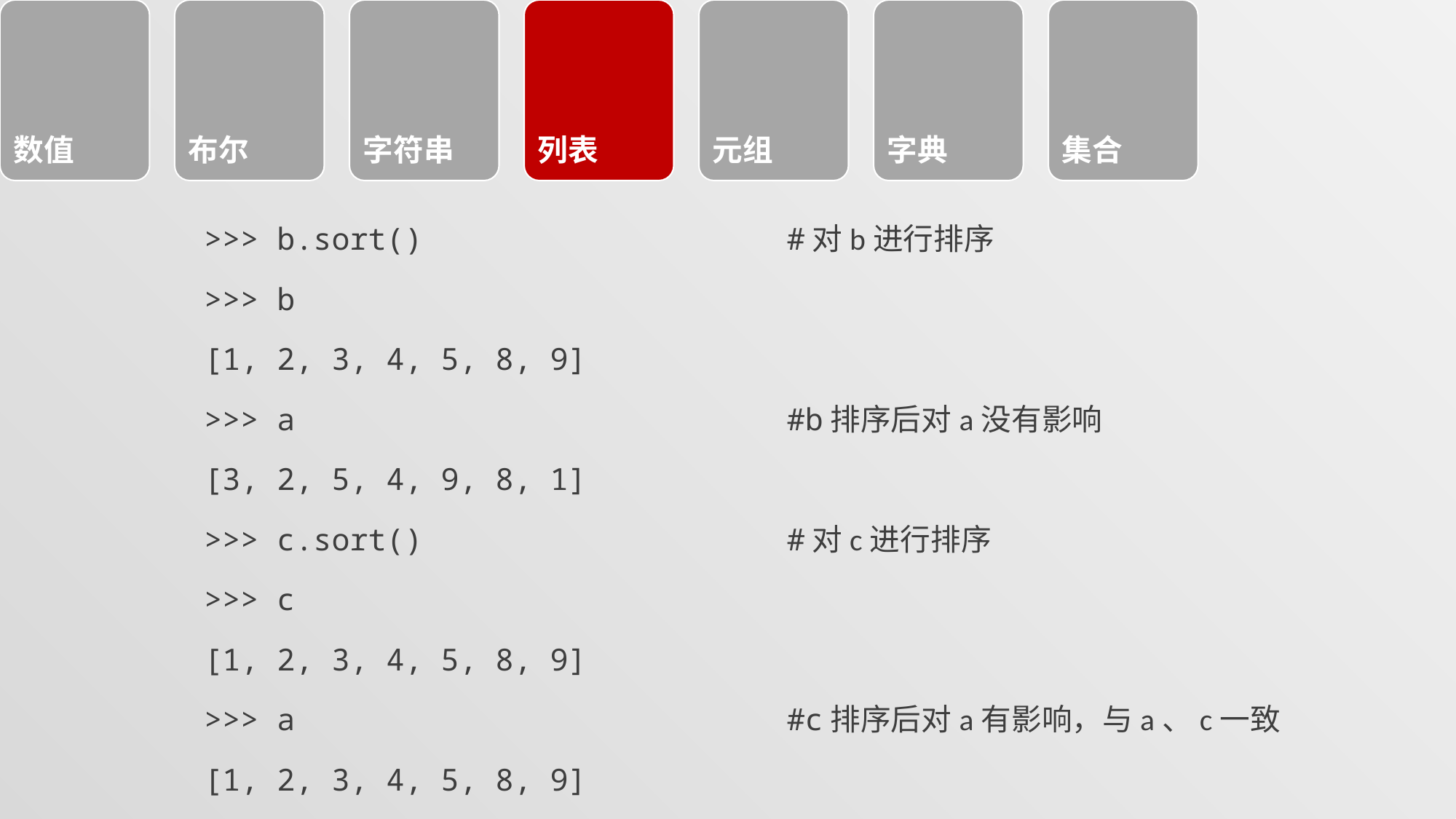

#
>>> b.sort()                    #对b进行排序
>>> b
[1, 2, 3, 4, 5, 8, 9]
>>> a                           #b排序后对a没有影响
[3, 2, 5, 4, 9, 8, 1]
>>> c.sort()                    #对c进行排序
>>> c
[1, 2, 3, 4, 5, 8, 9]
>>> a                           #c排序后对a有影响，与a、c一致
[1, 2, 3, 4, 5, 8, 9]